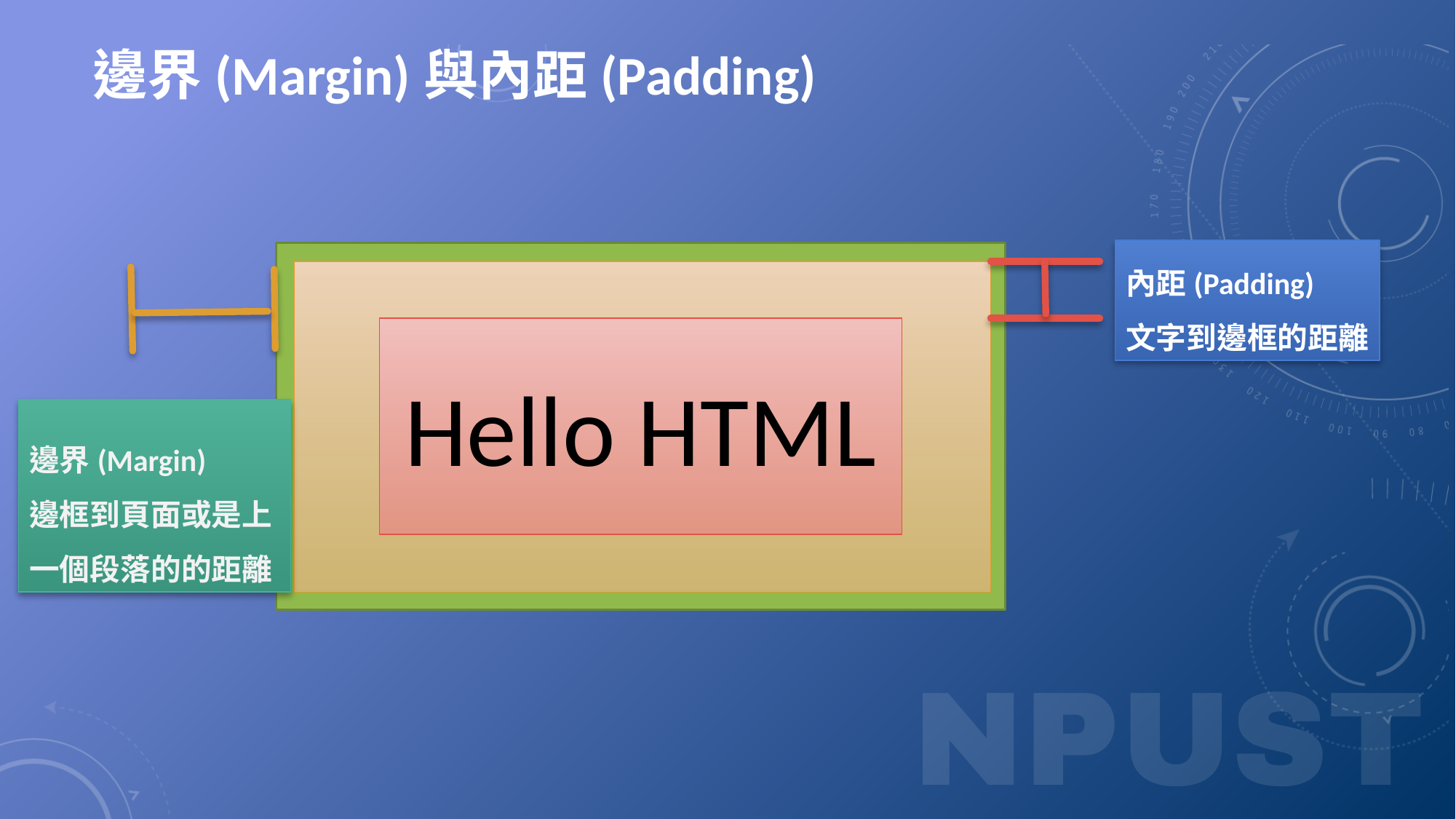

# 邊界(Margin)與內距(Padding)

內距(Padding)
文字到邊框的距離

Hello HTML
邊界(Margin)
邊框到頁面或是上一個段落的的距離